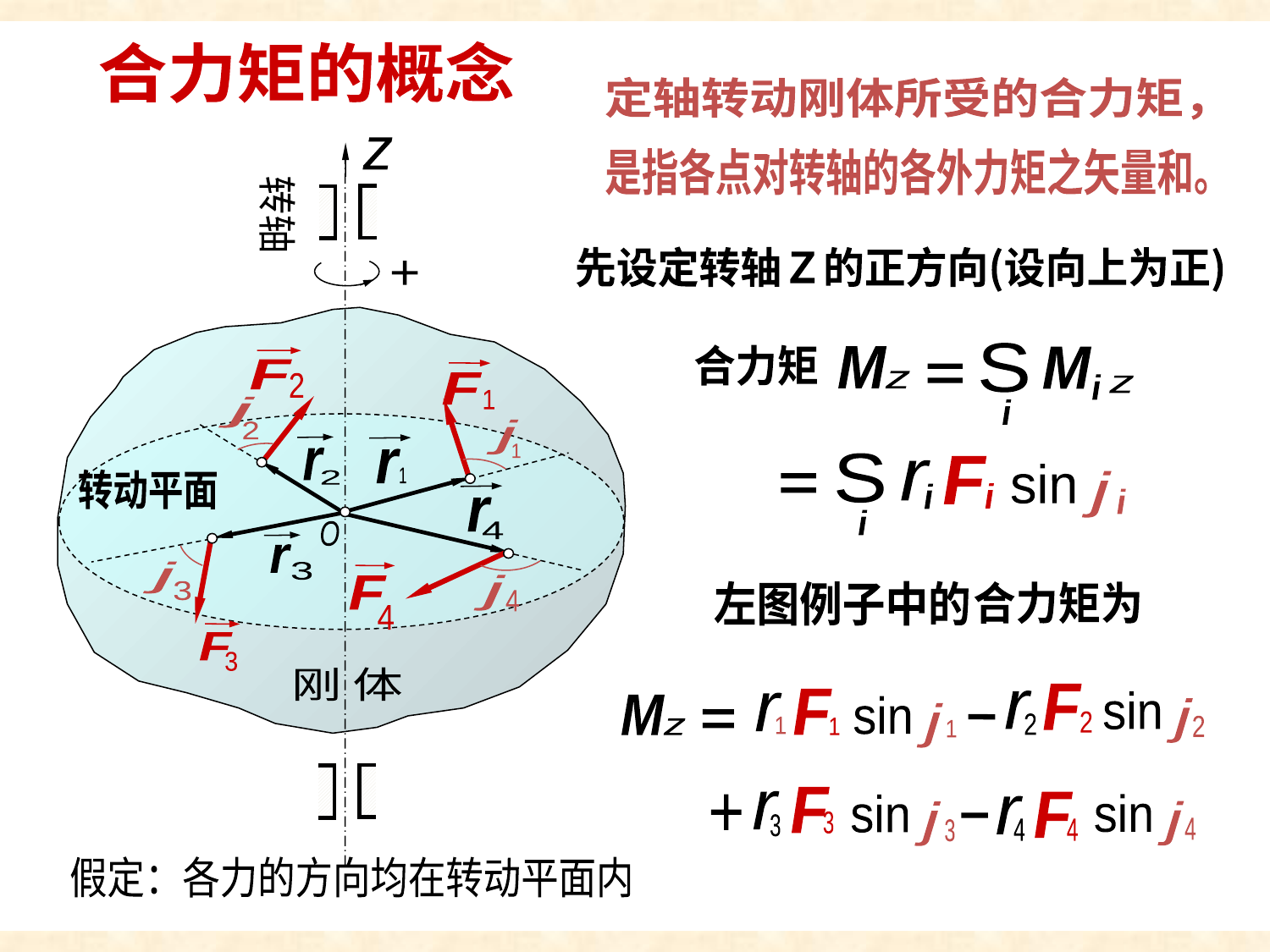

合力矩
合力矩的概念
定轴转动刚体所受的合力矩，
是指各点对转轴的各外力矩之矢量和。
z

转轴
+

F

F
2
1

ϕ
2

ϕ
1

r

r

1
转动平面
2

r

O
4

r

ϕ
3
3

F
ϕ
4
4

F
3
刚 体

假定：各力的方向均在转动平面内
先设定转轴Ｚ的正方向(设向上为正)
Σ
M
z
M

i
z
i
合力矩
Σ
i
F
sin
ϕ
i
i
r
i

左图例子中的
合力矩为
F
F
r
sin
ϕ
1
1
1
r
sin
M
z
ϕ
2

2
2

F
r
F
sin
+
sin
r
ϕ
ϕ
3
3

4
4
4
3